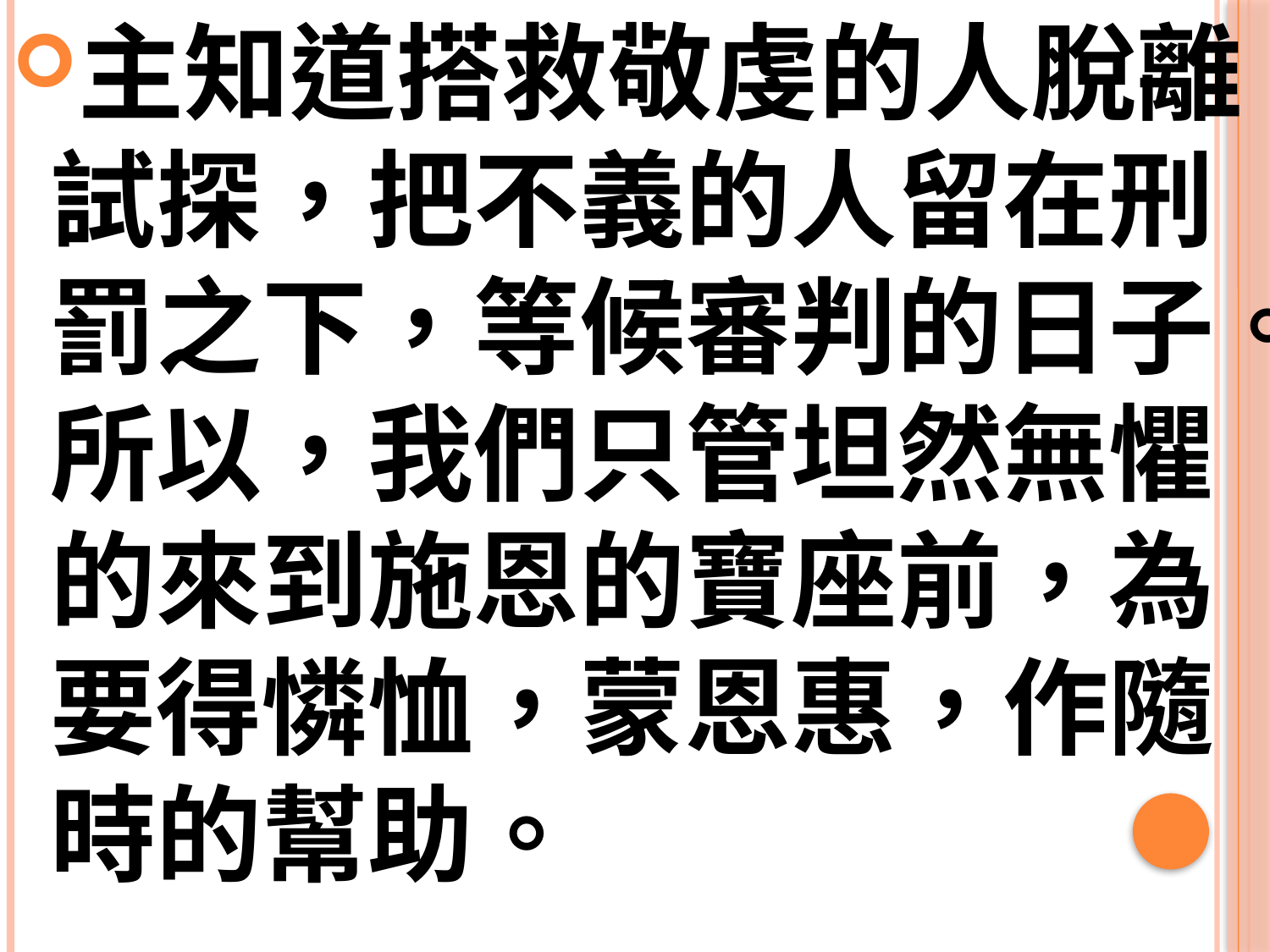

主知道搭救敬虔的人脫離試探，把不義的人留在刑罰之下，等候審判的日子。所以，我們只管坦然無懼的來到施恩的寶座前，為要得憐恤，蒙恩惠，作隨時的幫助。